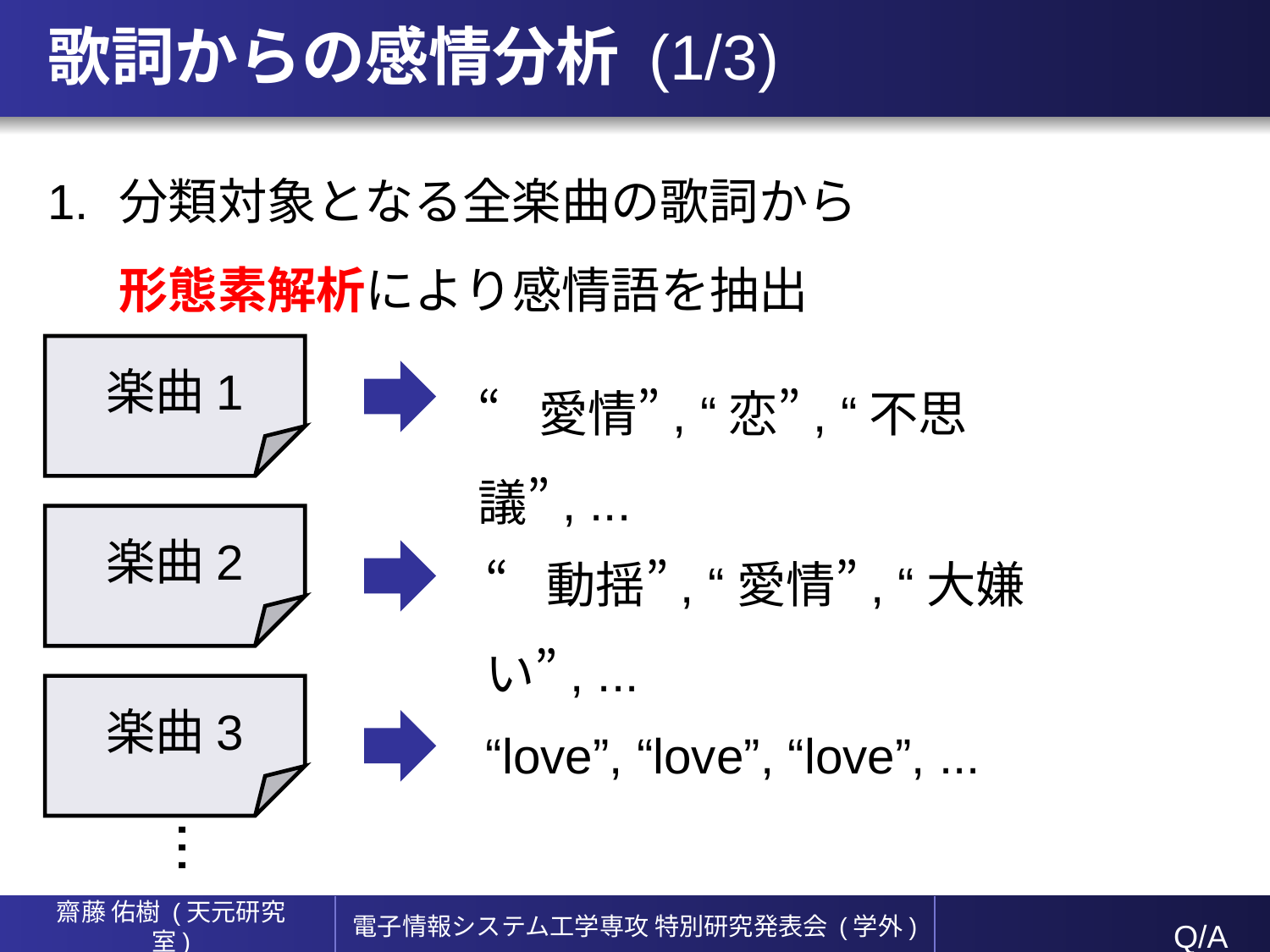

# 歌詞からの感情分析 (1/3)
分類対象となる全楽曲の歌詞から
形態素解析により感情語を抽出
楽曲1
“愛情”, “恋”, “不思議”, ...

楽曲2
“動揺”, “愛情”, “大嫌い”, ...

楽曲3
“love”, “love”, “love”, ...

...
Q/A